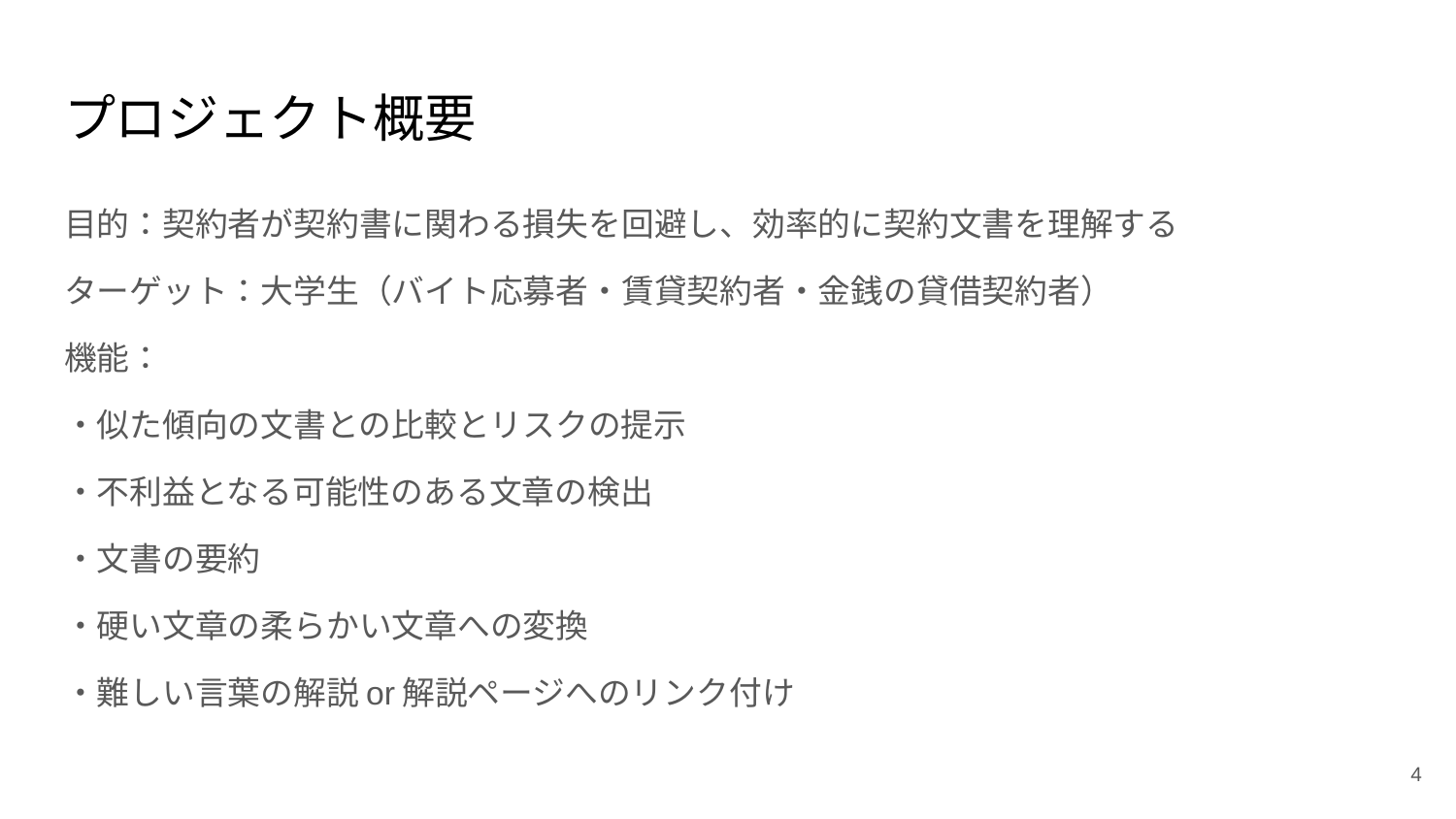

# プロジェクト概要
目的：契約者が契約書に関わる損失を回避し、効率的に契約文書を理解する
ターゲット：大学生（バイト応募者・賃貸契約者・金銭の貸借契約者）
機能：
・似た傾向の文書との比較とリスクの提示
・不利益となる可能性のある文章の検出
・文書の要約
・硬い文章の柔らかい文章への変換
・難しい言葉の解説or解説ページへのリンク付け
4